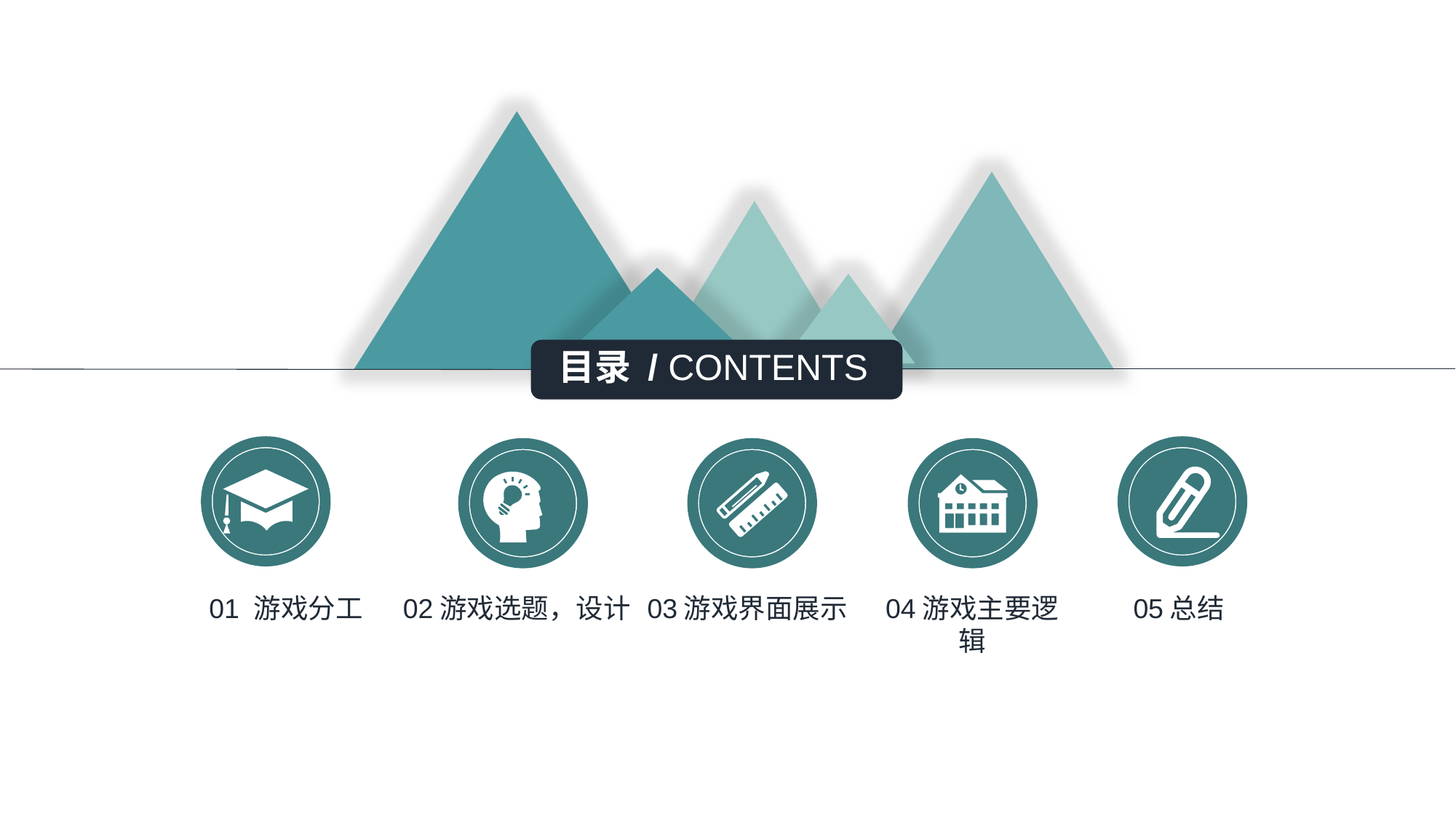

目录 / CONTENTS

03游戏界面展示
04游戏主要逻辑
05总结
01 游戏分工
02游戏选题，设计